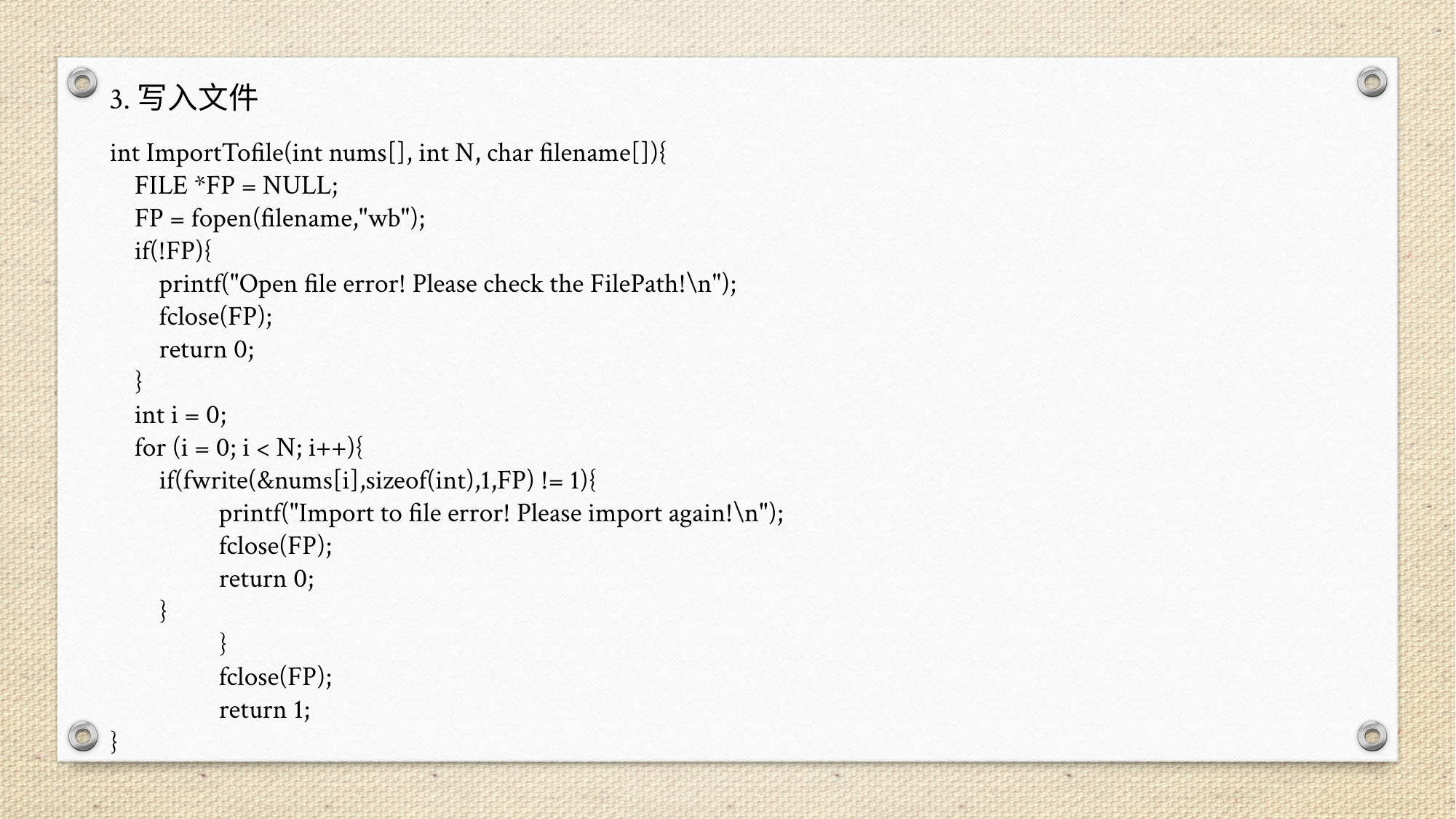

3.写入文件

int ImportTofile(int nums[], int N, char filename[]){
    FILE *FP = NULL;
    FP = fopen(filename,"wb");
    if(!FP){
        printf("Open file error! Please check the FilePath!\n");
        fclose(FP);
        return 0;
    }
    int i = 0;
    for (i = 0; i < N; i++){
        if(fwrite(&nums[i],sizeof(int),1,FP) != 1){
        	printf("Import to file error! Please import again!\n");
        	fclose(FP);
        	return 0;
        }
	}
	fclose(FP);
	return 1;
}